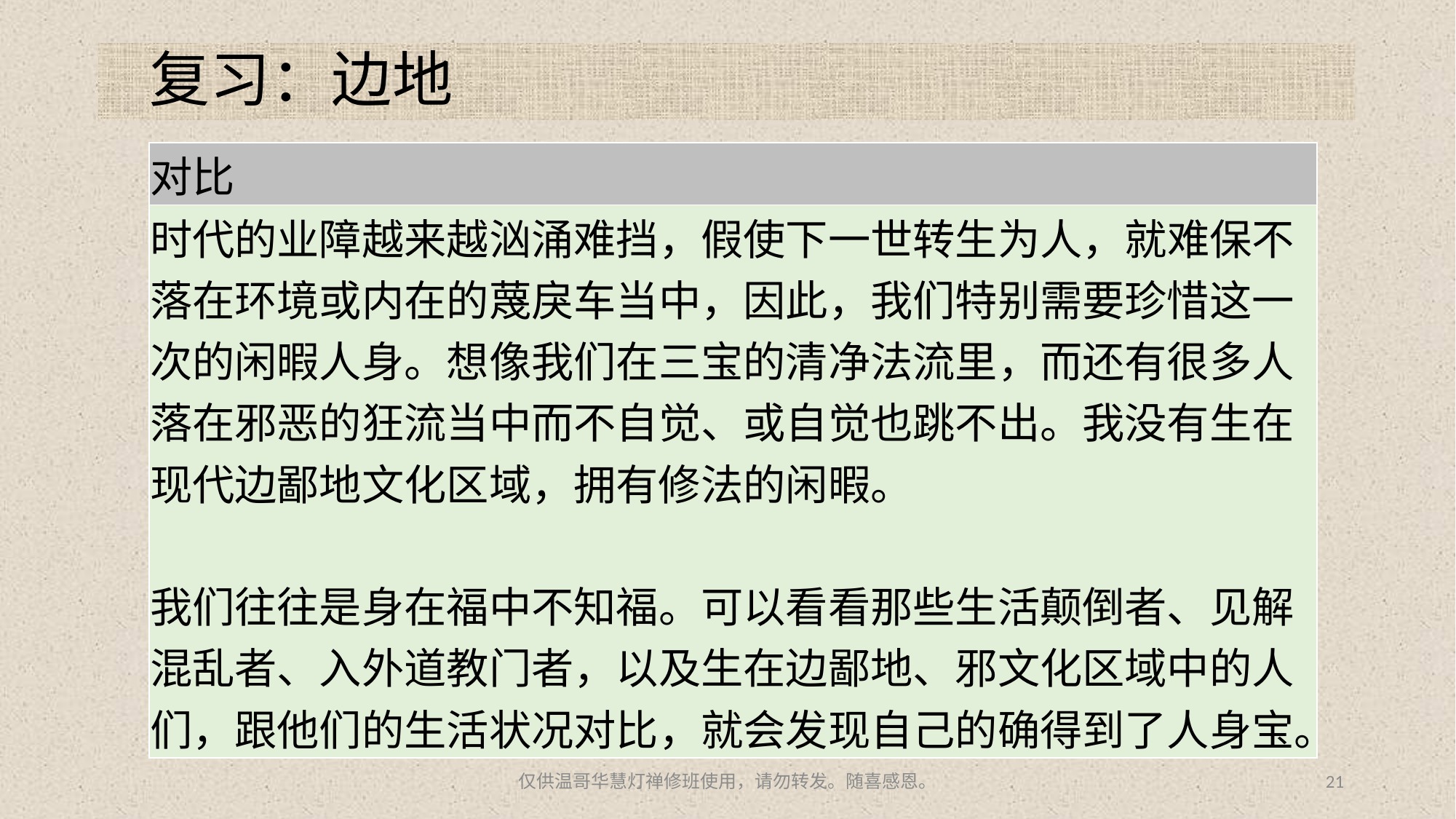

# 复习：边地
| 对比 |
| --- |
| 时代的业障越来越汹涌难挡，假使下一世转生为人，就难保不落在环境或内在的蔑戾车当中，因此，我们特别需要珍惜这一次的闲暇人身。想像我们在三宝的清净法流里，而还有很多人落在邪恶的狂流当中而不自觉、或自觉也跳不出。我没有生在现代边鄙地文化区域，拥有修法的闲暇。 我们往往是身在福中不知福。可以看看那些生活颠倒者、见解混乱者、入外道教门者，以及生在边鄙地、邪文化区域中的人们，跟他们的生活状况对比，就会发现自己的确得到了人身宝。 |
仅供温哥华慧灯禅修班使用，请勿转发。随喜感恩。
21